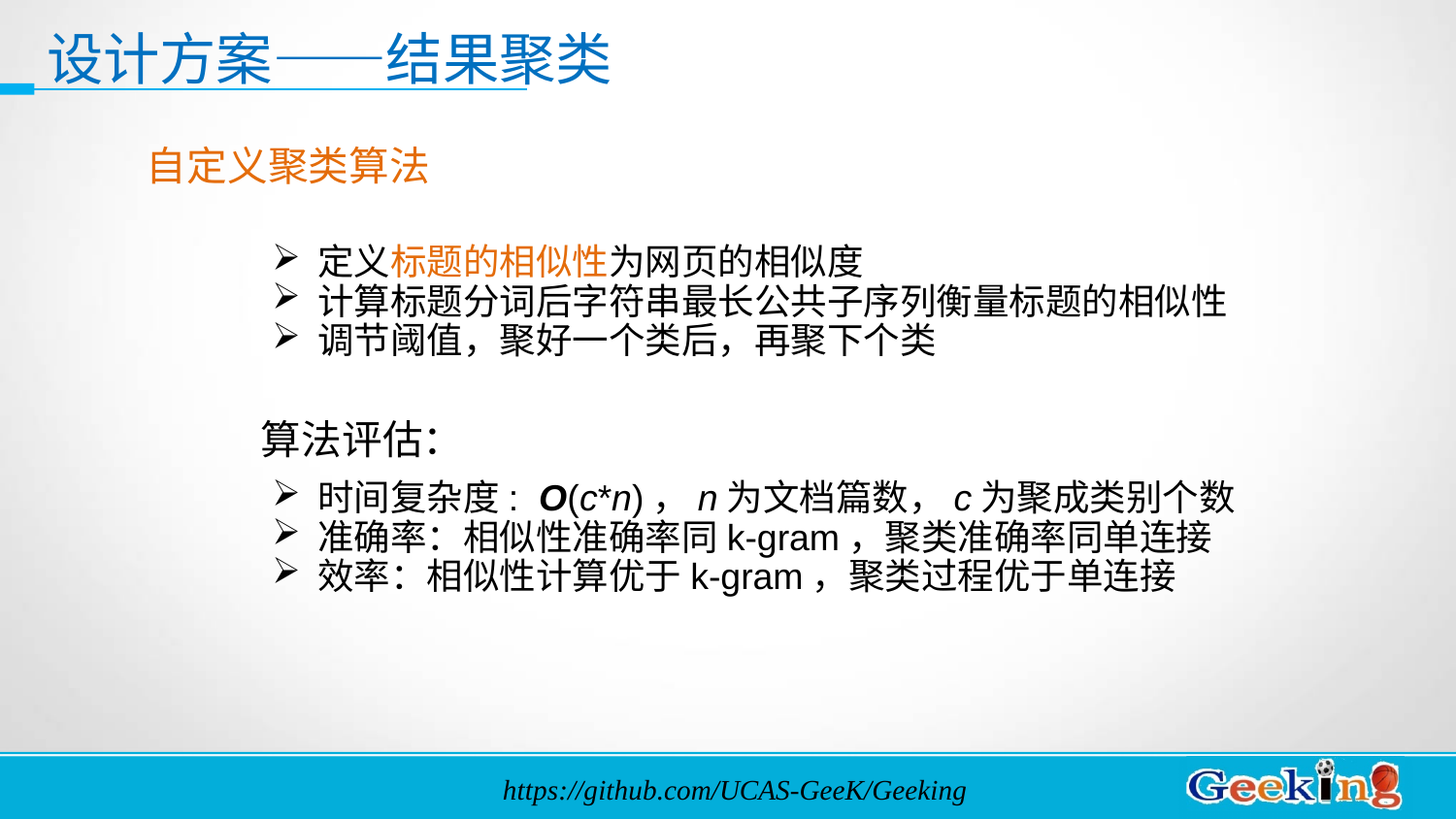

设计方案——结果聚类

自定义聚类算法
定义标题的相似性为网页的相似度
计算标题分词后字符串最长公共子序列衡量标题的相似性
调节阈值，聚好一个类后，再聚下个类

时间复杂度:  O(c*n)，n为文档篇数，c为聚成类别个数
准确率：相似性准确率同k-gram，聚类准确率同单连接
效率：相似性计算优于k-gram，聚类过程优于单连接
算法评估：

https://github.com/UCAS-GeeK/Geeking